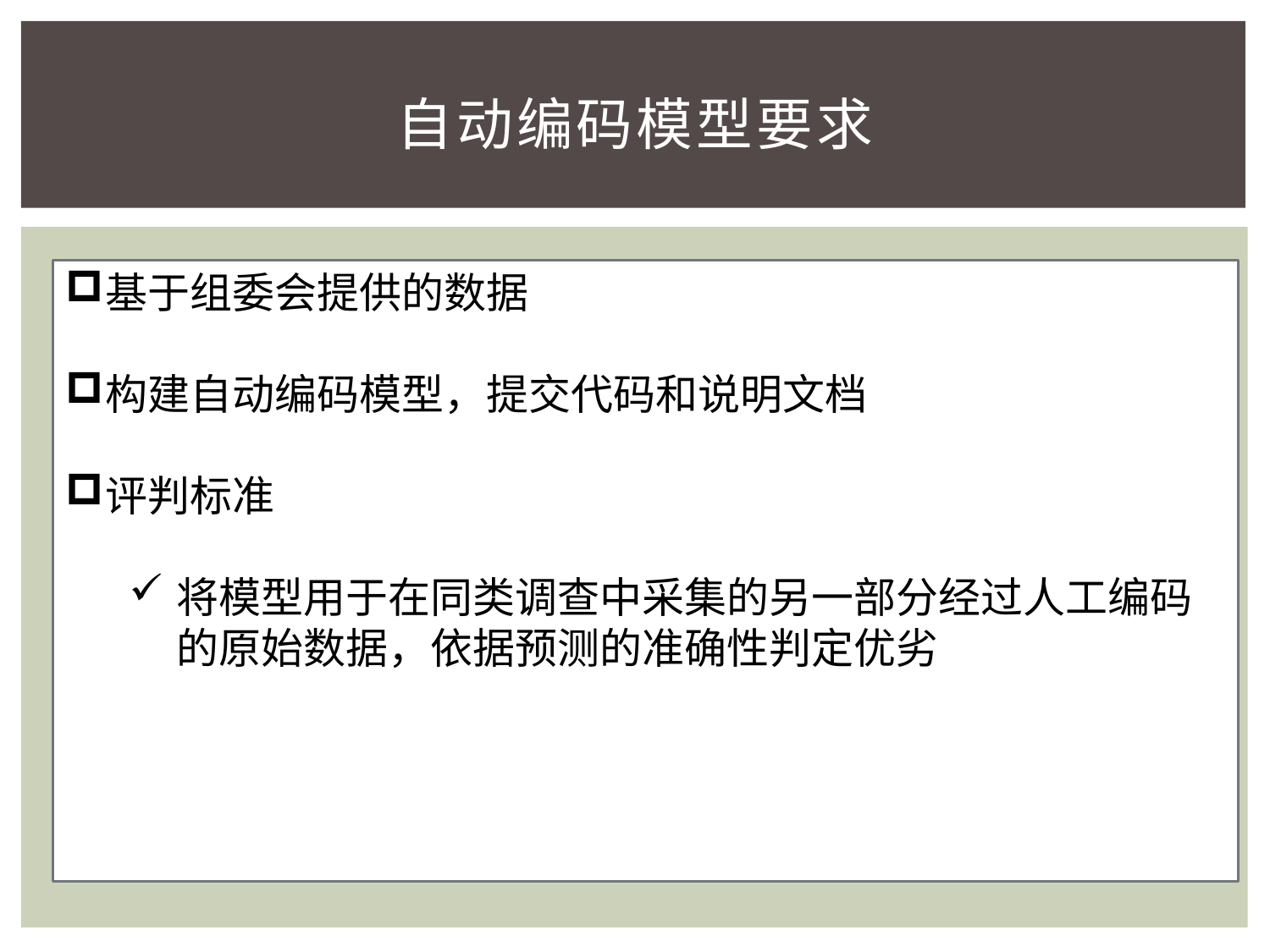

# 自动编码模型要求
基于组委会提供的数据

构建自动编码模型，提交代码和说明文档

评判标准

将模型用于在同类调查中采集的另一部分经过人工编码的原始数据，依据预测的准确性判定优劣